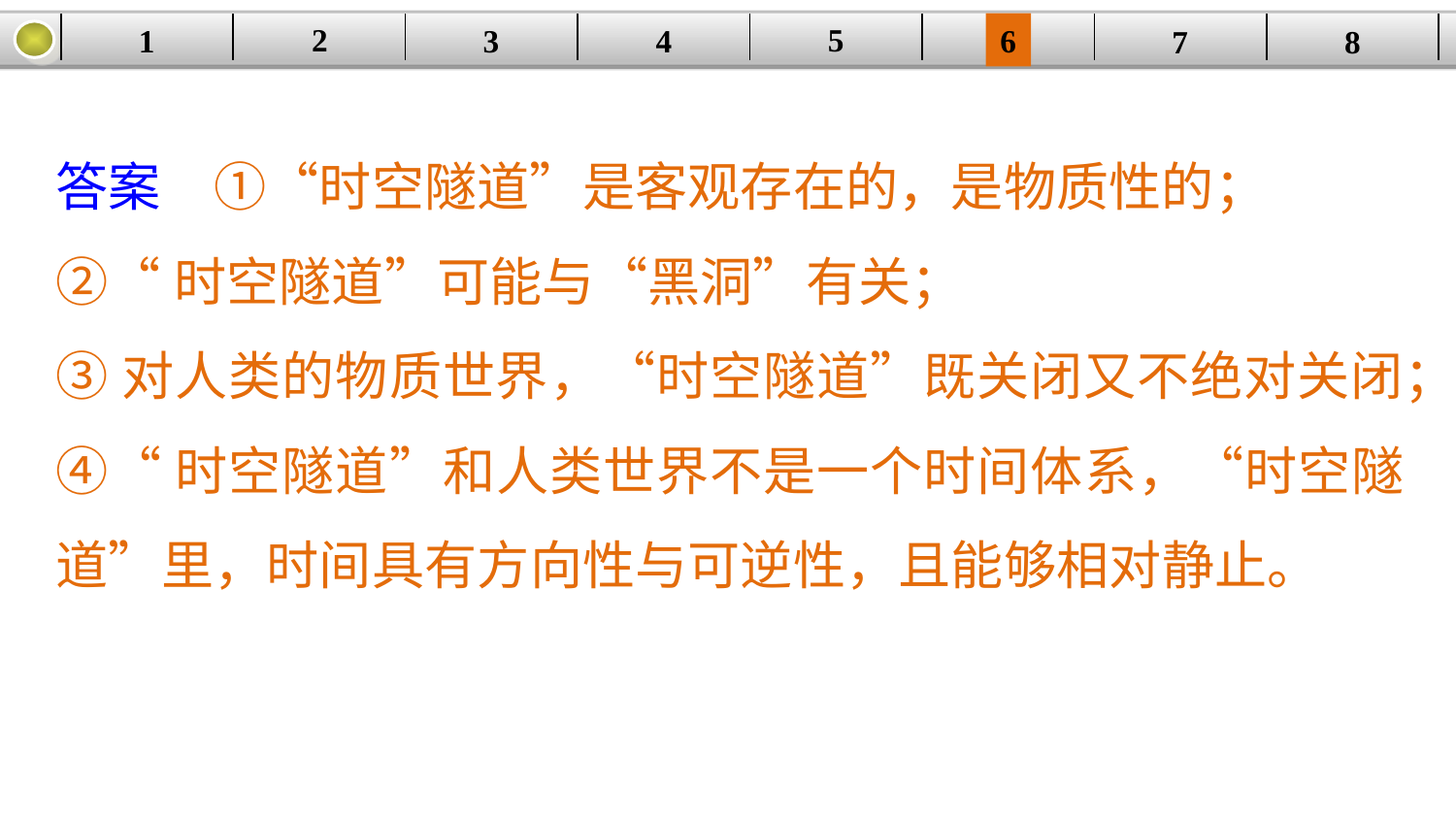

5
2
1
4
6
|  |  |  |  |  |  |  |  |
| --- | --- | --- | --- | --- | --- | --- | --- |
3
8
7

答案　①“时空隧道”是客观存在的，是物质性的；
②“时空隧道”可能与“黑洞”有关；
③对人类的物质世界，“时空隧道”既关闭又不绝对关闭；
④“时空隧道”和人类世界不是一个时间体系，“时空隧道”里，时间具有方向性与可逆性，且能够相对静止。